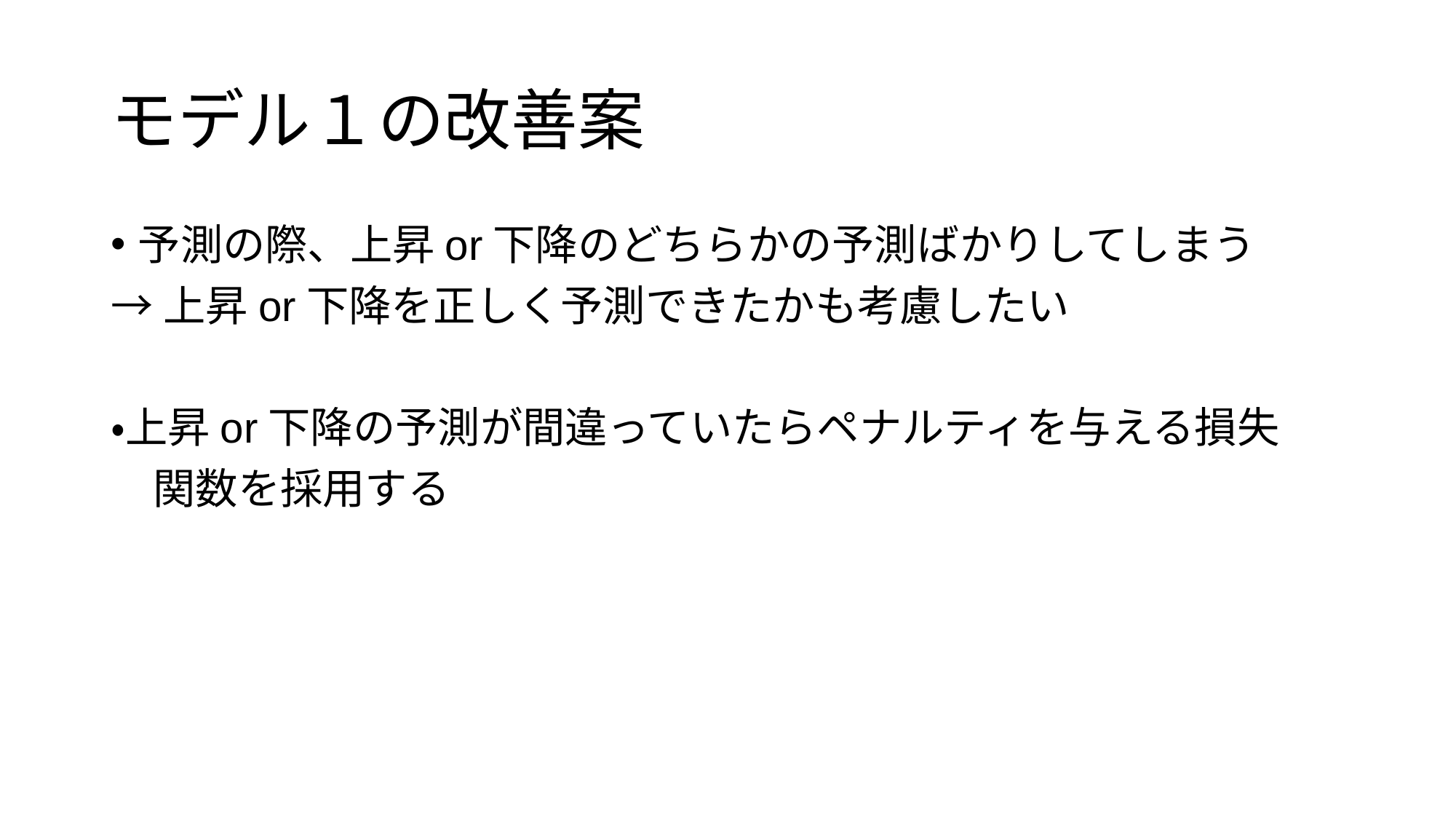

# モデル１の改善案
予測の際、上昇or下降のどちらかの予測ばかりしてしまう
→上昇or下降を正しく予測できたかも考慮したい

・上昇or下降の予測が間違っていたらペナルティを与える損失
　関数を採用する